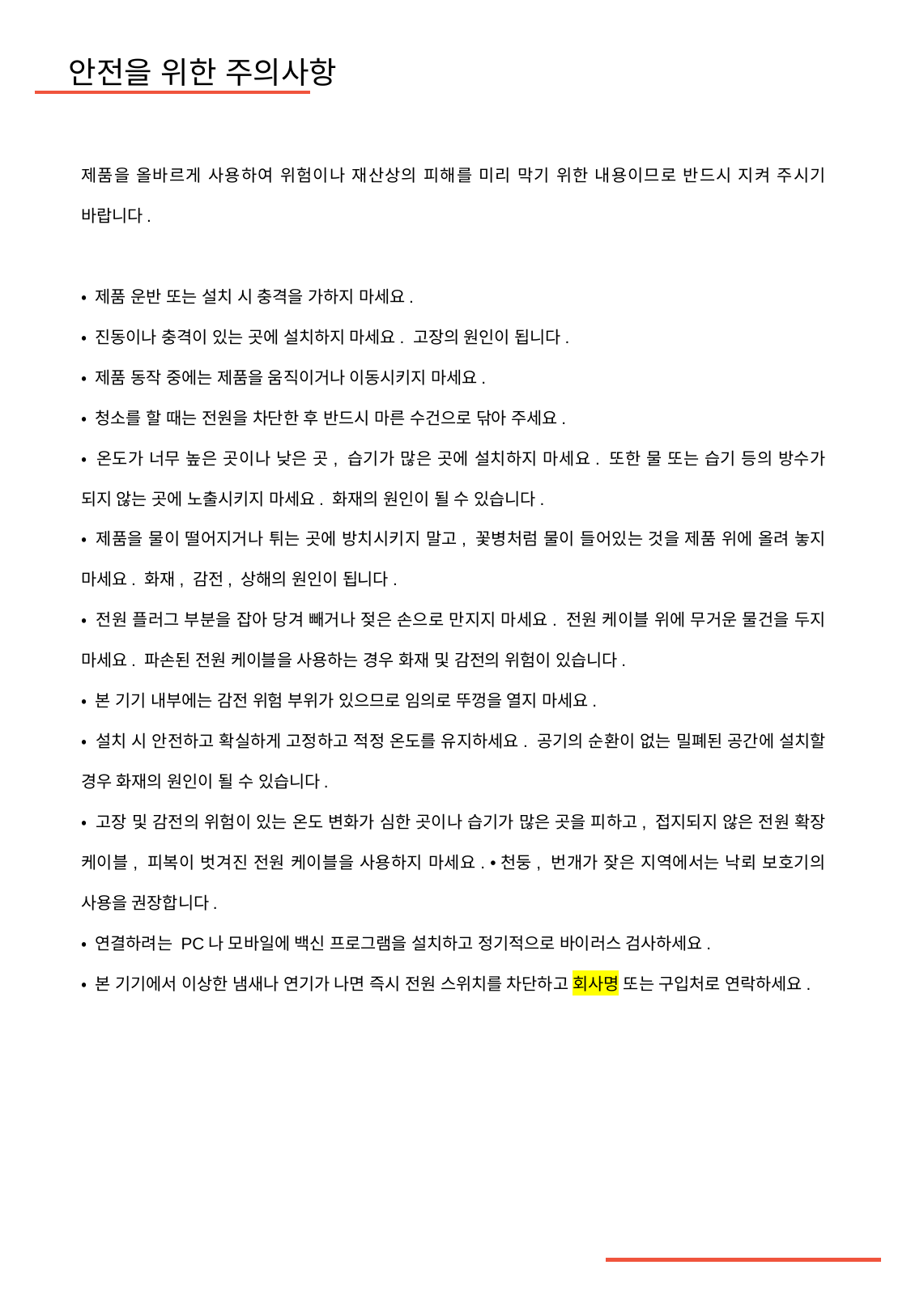

안전을 위한 주의사항
제품을 올바르게 사용하여 위험이나 재산상의 피해를 미리 막기 위한 내용이므로 반드시 지켜 주시기 바랍니다.

• 제품 운반 또는 설치 시 충격을 가하지 마세요.
• 진동이나 충격이 있는 곳에 설치하지 마세요. 고장의 원인이 됩니다.
• 제품 동작 중에는 제품을 움직이거나 이동시키지 마세요.
• 청소를 할 때는 전원을 차단한 후 반드시 마른 수건으로 닦아 주세요.
• 온도가 너무 높은 곳이나 낮은 곳, 습기가 많은 곳에 설치하지 마세요. 또한 물 또는 습기 등의 방수가 되지 않는 곳에 노출시키지 마세요. 화재의 원인이 될 수 있습니다.
• 제품을 물이 떨어지거나 튀는 곳에 방치시키지 말고, 꽃병처럼 물이 들어있는 것을 제품 위에 올려 놓지 마세요. 화재, 감전, 상해의 원인이 됩니다.
• 전원 플러그 부분을 잡아 당겨 빼거나 젖은 손으로 만지지 마세요. 전원 케이블 위에 무거운 물건을 두지 마세요. 파손된 전원 케이블을 사용하는 경우 화재 및 감전의 위험이 있습니다.
• 본 기기 내부에는 감전 위험 부위가 있으므로 임의로 뚜껑을 열지 마세요.
• 설치 시 안전하고 확실하게 고정하고 적정 온도를 유지하세요. 공기의 순환이 없는 밀폐된 공간에 설치할 경우 화재의 원인이 될 수 있습니다.
• 고장 및 감전의 위험이 있는 온도 변화가 심한 곳이나 습기가 많은 곳을 피하고, 접지되지 않은 전원 확장 케이블, 피복이 벗겨진 전원 케이블을 사용하지 마세요. •천둥, 번개가 잦은 지역에서는 낙뢰 보호기의 사용을 권장합니다.
• 연결하려는 PC나 모바일에 백신 프로그램을 설치하고 정기적으로 바이러스 검사하세요.
• 본 기기에서 이상한 냄새나 연기가 나면 즉시 전원 스위치를 차단하고 회사명 또는 구입처로 연락하세요.